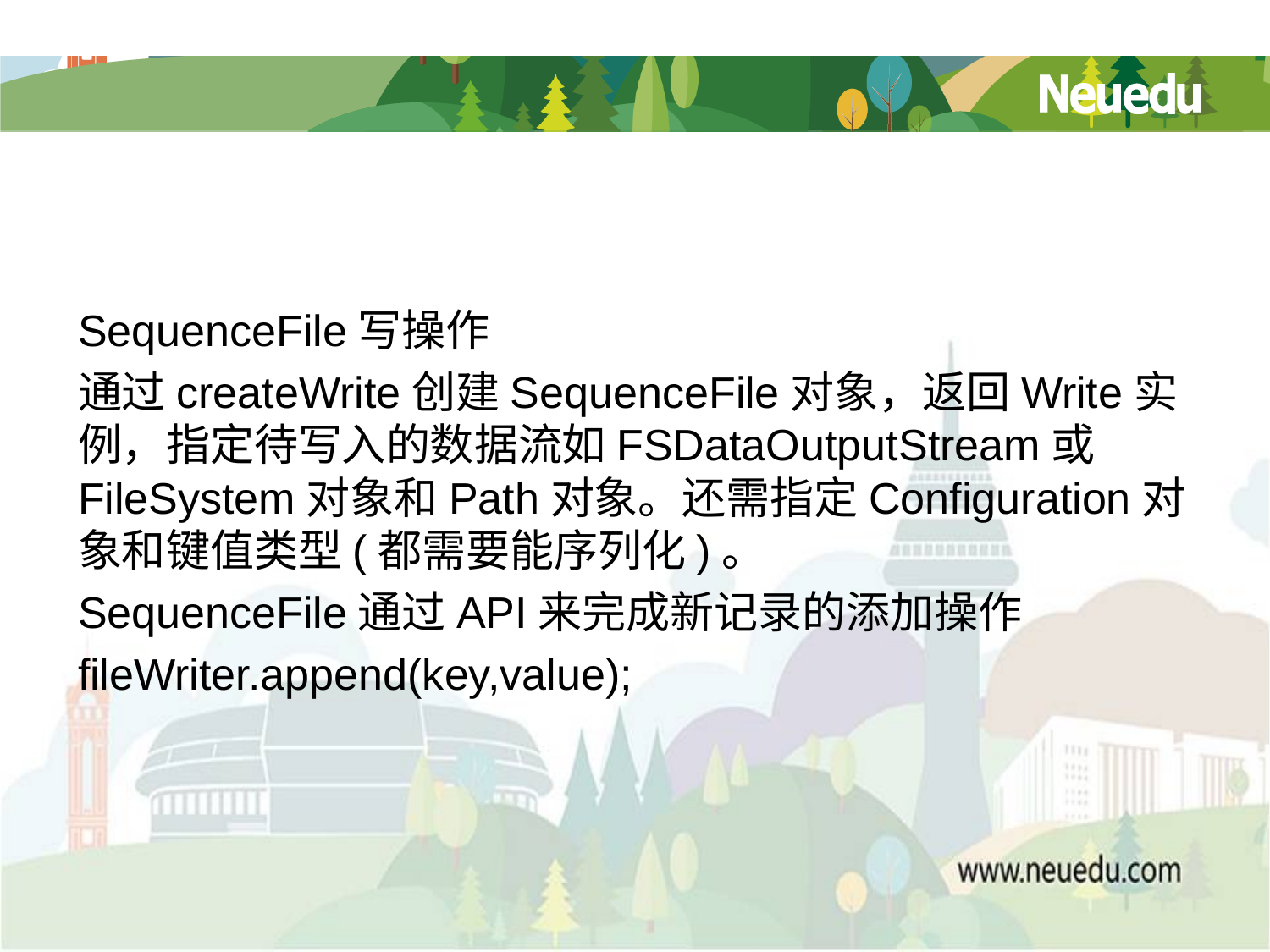

#
SequenceFile写操作
通过createWrite创建SequenceFile对象，返回Write实例，指定待写入的数据流如FSDataOutputStream或FileSystem对象和Path对象。还需指定Configuration对象和键值类型(都需要能序列化)。
SequenceFile通过API来完成新记录的添加操作
fileWriter.append(key,value);